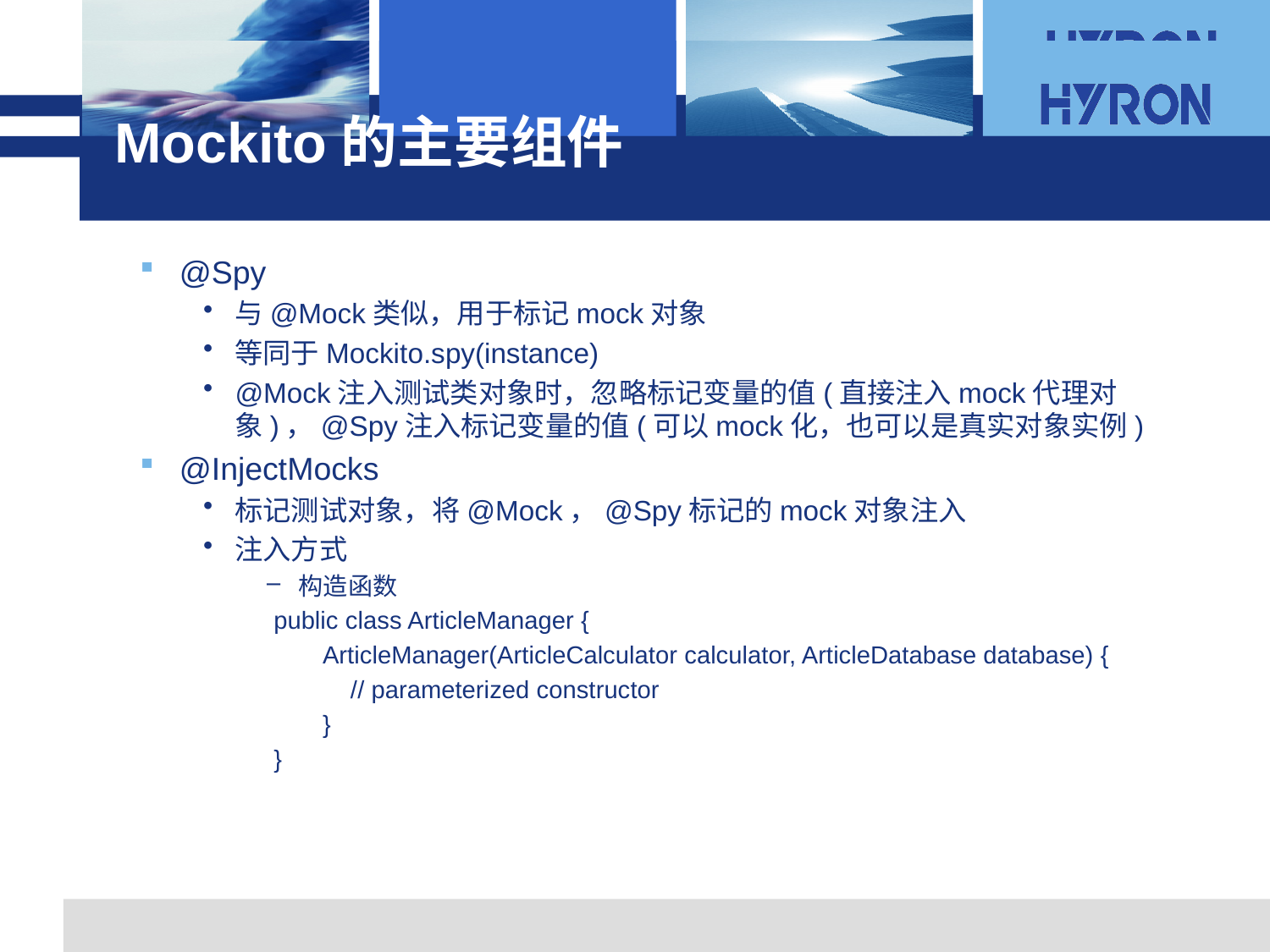

# Mockito的主要组件

@Spy
与@Mock类似，用于标记mock对象
等同于Mockito.spy(instance)
@Mock注入测试类对象时，忽略标记变量的值(直接注入mock代理对象)，@Spy注入标记变量的值(可以mock化，也可以是真实对象实例)
@InjectMocks
标记测试对象，将@Mock，@Spy标记的mock对象注入
注入方式
构造函数
 public class ArticleManager {
        ArticleManager(ArticleCalculator calculator, ArticleDatabase database) {
            // parameterized constructor
        }
 }